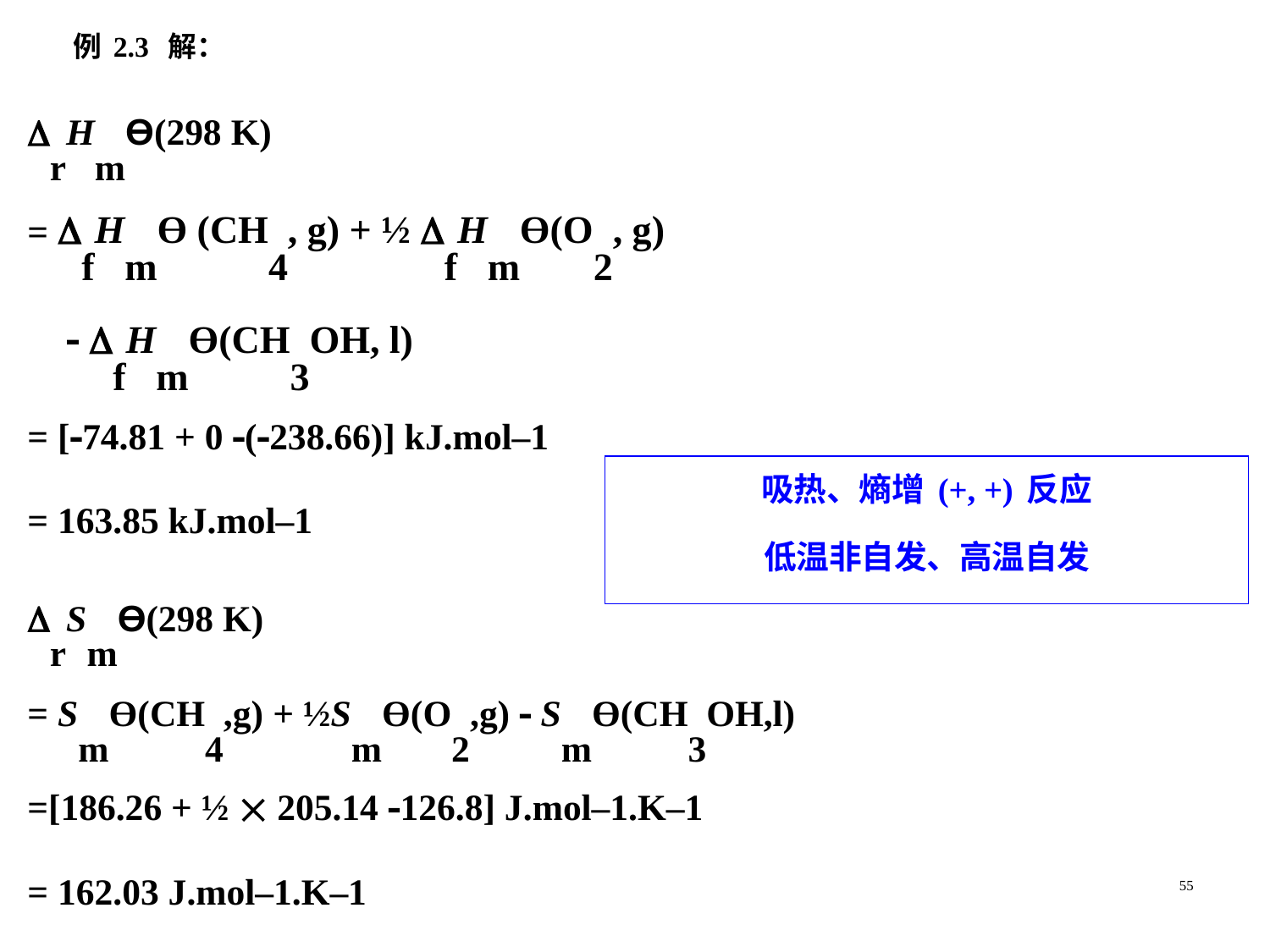

例2.3 解：
ΔrHmƟ(298 K)
= ΔfHmƟ (CH4, g) + ½ ΔfHmƟ(O2, g)
    − ΔfHmƟ(CH3OH, l)
= [−74.81 + 0 −(−238.66)] kJ.mol–1
= 163.85 kJ.mol–1
ΔrSmƟ(298 K)
= SmƟ(CH4,g) + ½SmƟ(O2,g) − SmƟ(CH3OH,l)
=[186.26 + ½ × 205.14 −126.8] J.mol–1.K–1
= 162.03 J.mol–1.K–1
吸热、熵增(+, +)反应
低温非自发、高温自发
55